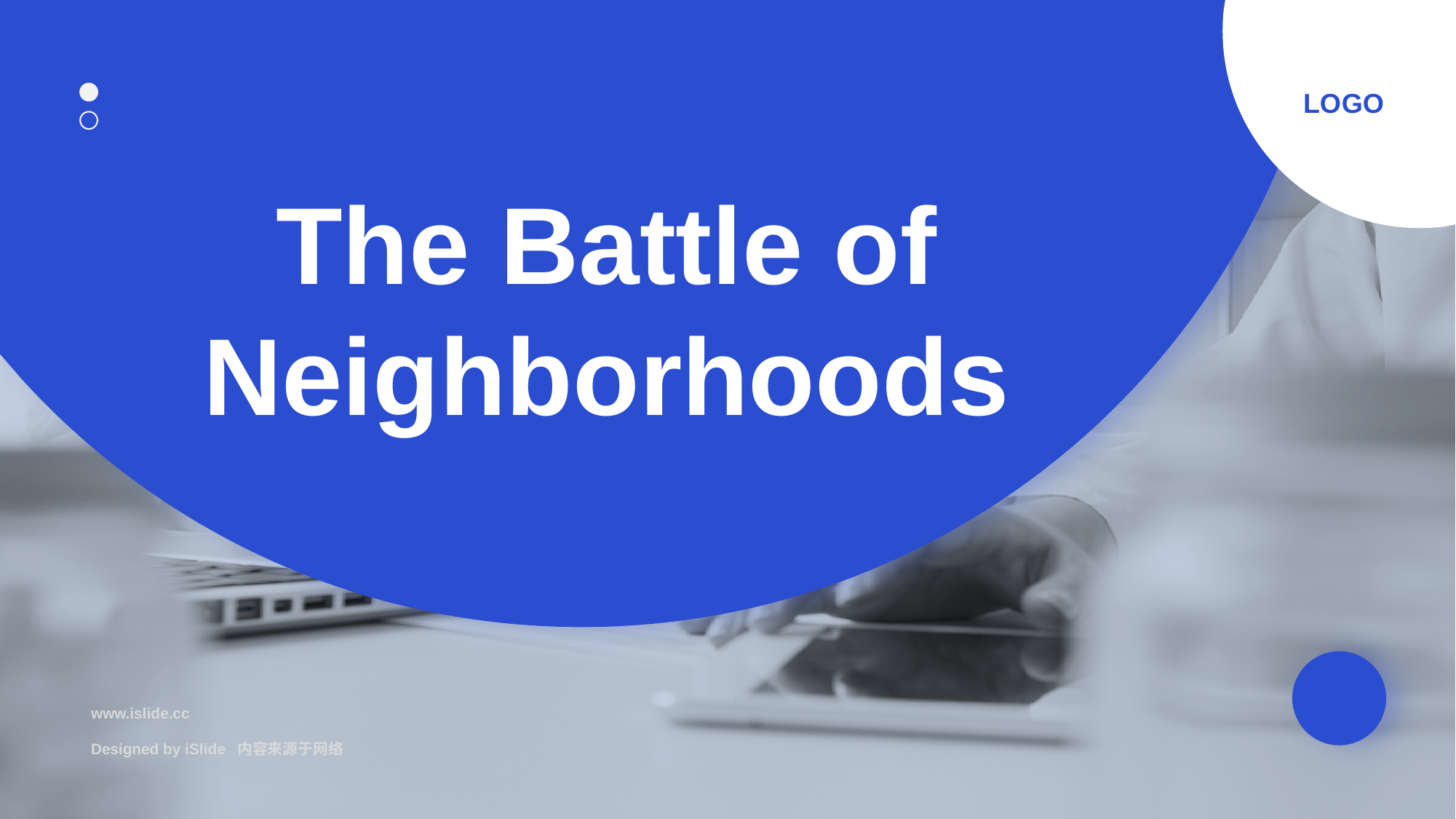

LO GO

The Battle of Neighborhoods

www.isl ide.cc
Designed by iSl ide  内容来源于网络